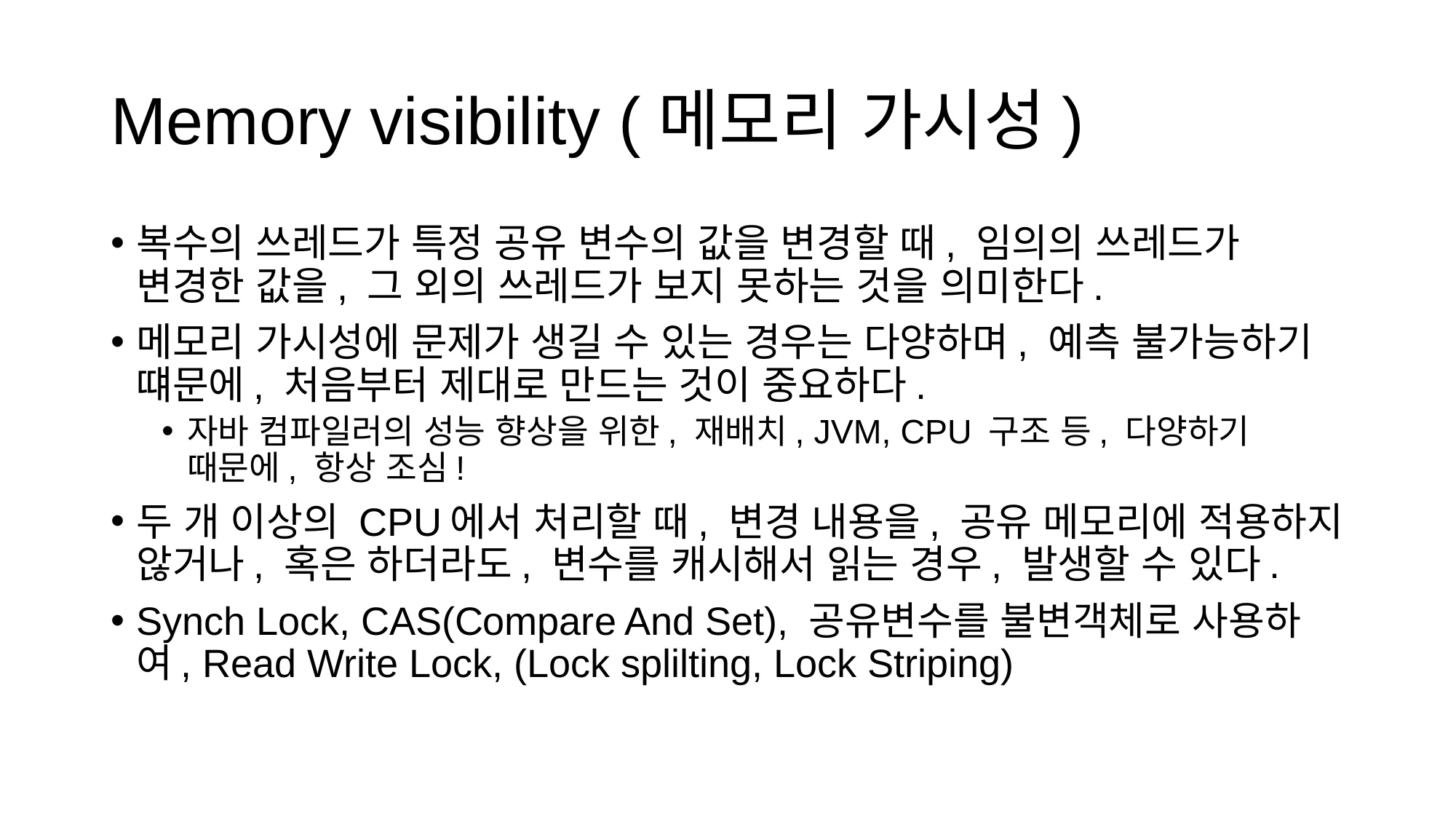

# Memory visibility (메모리 가시성)
복수의 쓰레드가 특정 공유 변수의 값을 변경할 때, 임의의 쓰레드가 변경한 값을, 그 외의 쓰레드가 보지 못하는 것을 의미한다.
메모리 가시성에 문제가 생길 수 있는 경우는 다양하며, 예측 불가능하기 떄문에, 처음부터 제대로 만드는 것이 중요하다.
자바 컴파일러의 성능 향상을 위한, 재배치, JVM, CPU 구조 등, 다양하기 때문에, 항상 조심!
두 개 이상의 CPU에서 처리할 때, 변경 내용을, 공유 메모리에 적용하지 않거나, 혹은 하더라도, 변수를 캐시해서 읽는 경우, 발생할 수 있다.
Synch Lock, CAS(Compare And Set), 공유변수를 불변객체로 사용하여, Read Write Lock, (Lock splilting, Lock Striping)